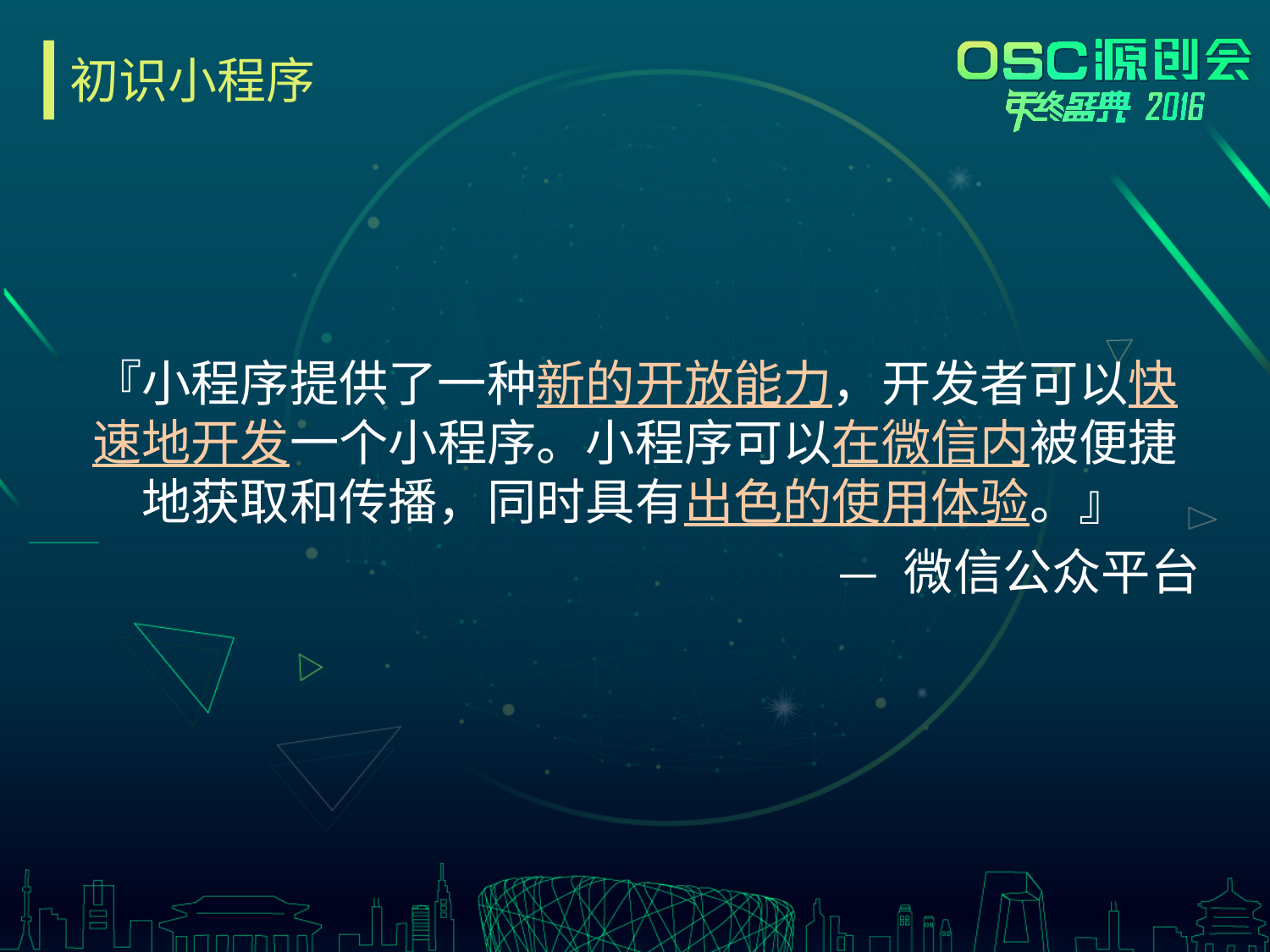

# 初识小程序
『小程序提供了一种新的开放能力，开发者可以快速地开发一个小程序。小程序可以在微信内被便捷地获取和传播，同时具有出色的使用体验。』
— 微信公众平台